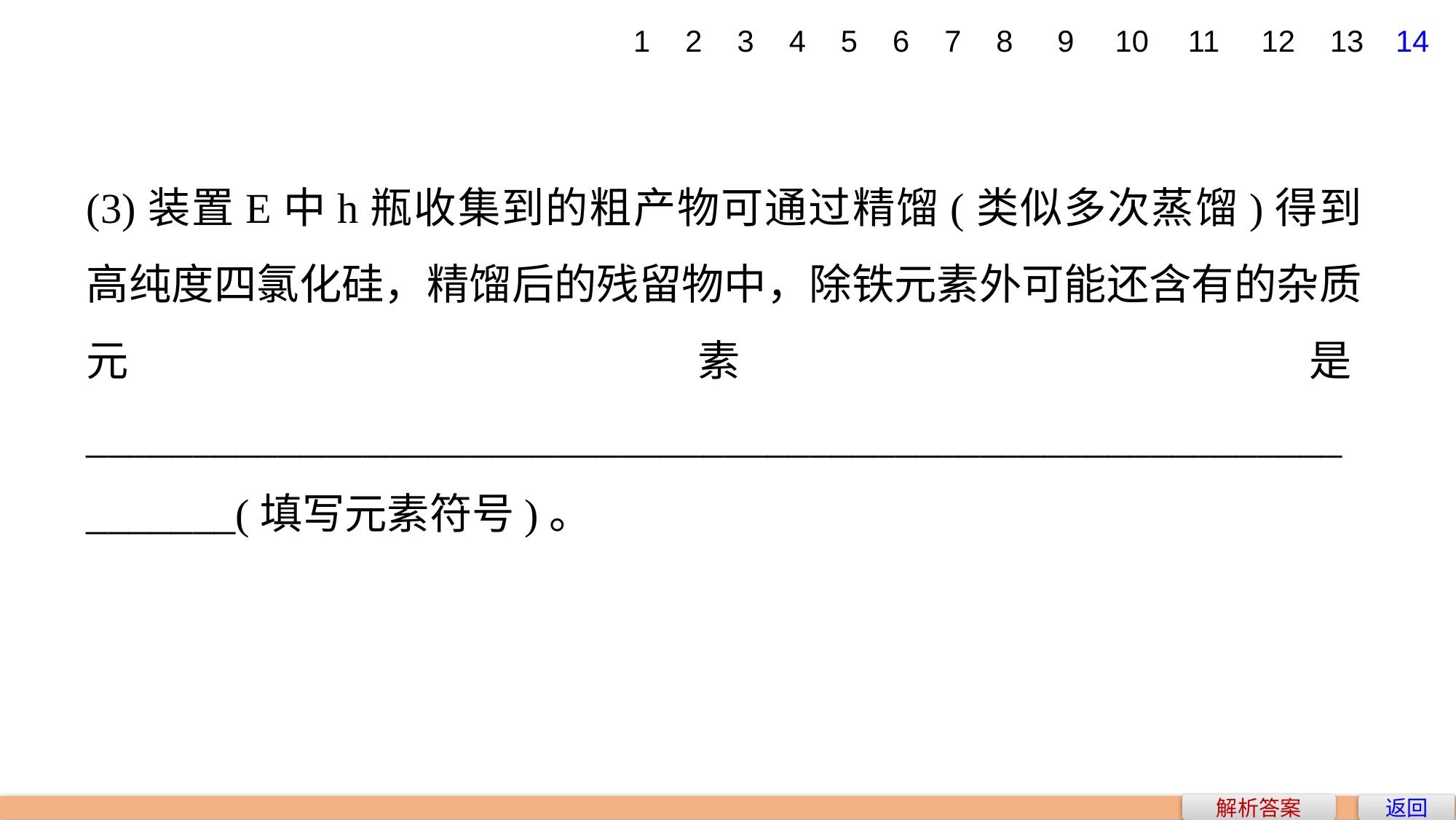

1
2
3
4
5
6
7
8
9
10
11
12
13
14
(3)装置E中h瓶收集到的粗产物可通过精馏(类似多次蒸馏)得到高纯度四氯化硅，精馏后的残留物中，除铁元素外可能还含有的杂质元素是__________________________________________________________________(填写元素符号)。
解析答案
返回